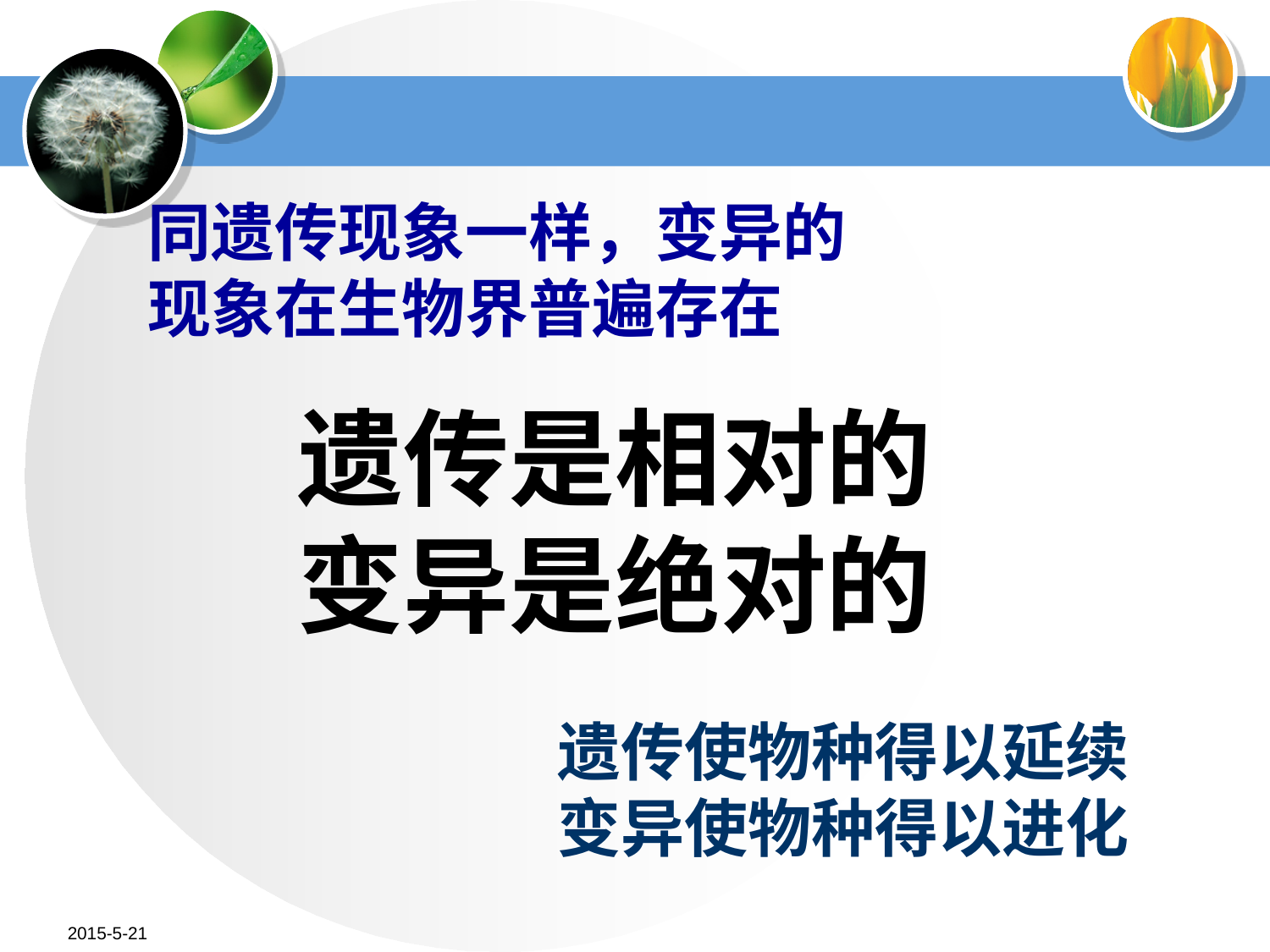

同遗传现象一样，变异的现象在生物界普遍存在
遗传是相对的变异是绝对的
遗传使物种得以延续变异使物种得以进化
2015-5-21